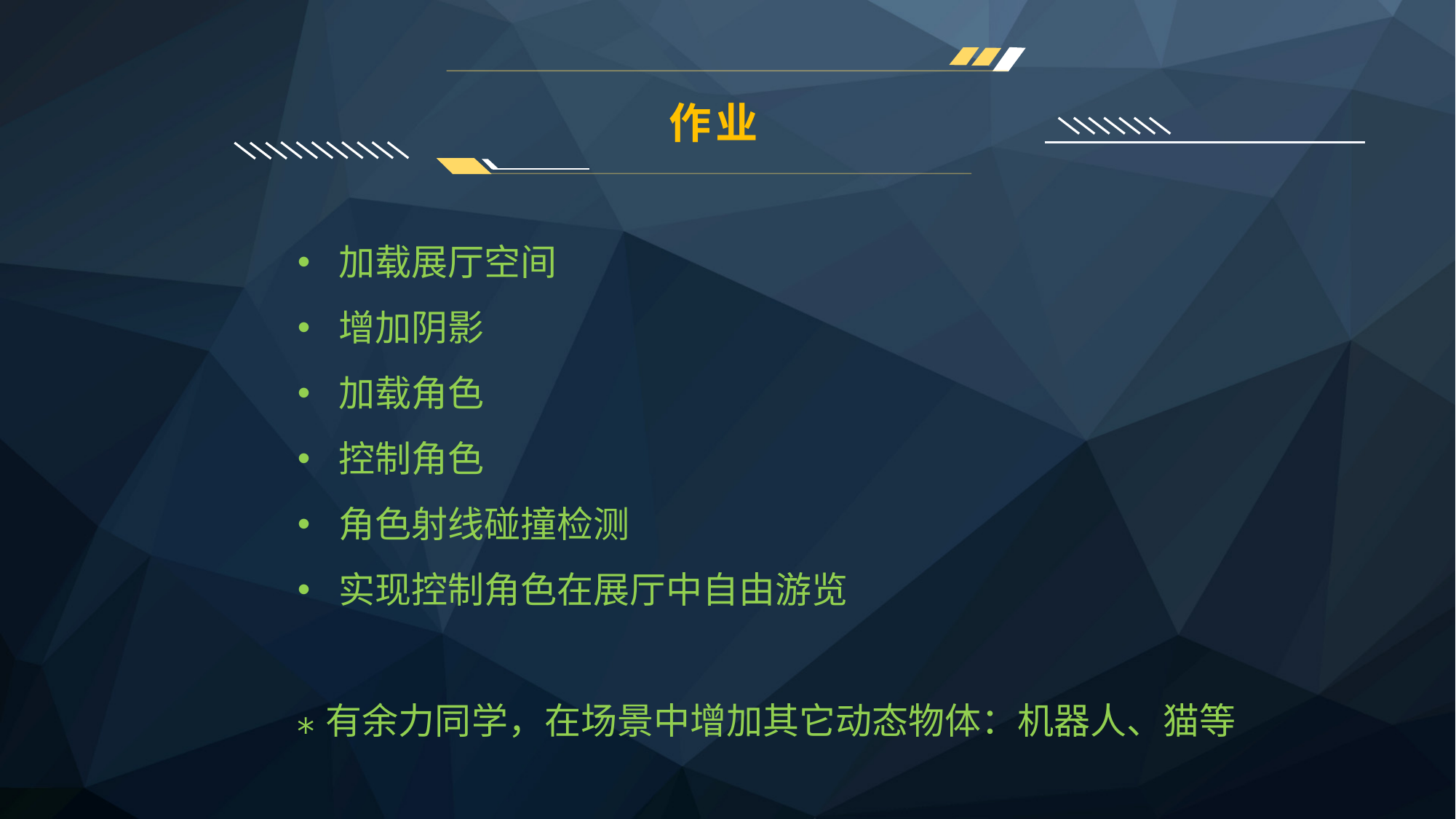

作业

加载展厅空间
增加阴影
加载角色
控制角色
角色射线碰撞检测
实现控制角色在展厅中自由游览

*有余力同学，在场景中增加其它动态物体：机器人、猫等